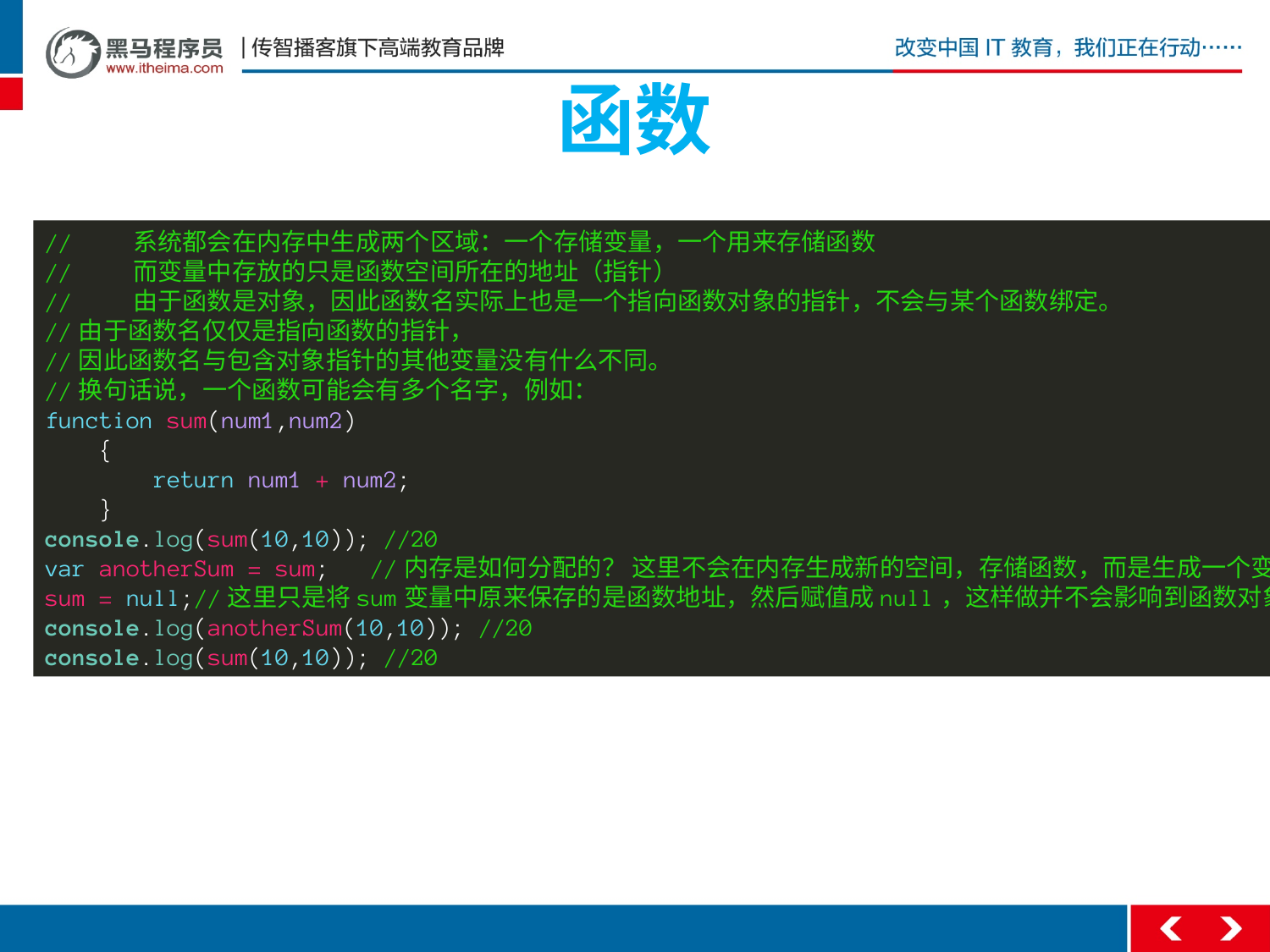

# 函数
//    系统都会在内存中生成两个区域：一个存储变量，一个用来存储函数
//    而变量中存放的只是函数空间所在的地址（指针）
//    由于函数是对象，因此函数名实际上也是一个指向函数对象的指针，不会与某个函数绑定。
//由于函数名仅仅是指向函数的指针，
//因此函数名与包含对象指针的其他变量没有什么不同。
//换句话说，一个函数可能会有多个名字，例如：
function sum(num1,num2)
    {
        return num1 + num2;
    }
console.log(sum(10,10)); //20
var anotherSum = sum;   //内存是如何分配的？ 这里不会在内存生成新的空间，存储函数，而是生成一个变量，变量中保存的是同一个地址
sum = null;//这里只是将sum变量中原来保存的是函数地址，然后赋值成null，这样做并不会影响到函数对象对应的内存空间
console.log(anotherSum(10,10)); //20
console.log(sum(10,10)); //20